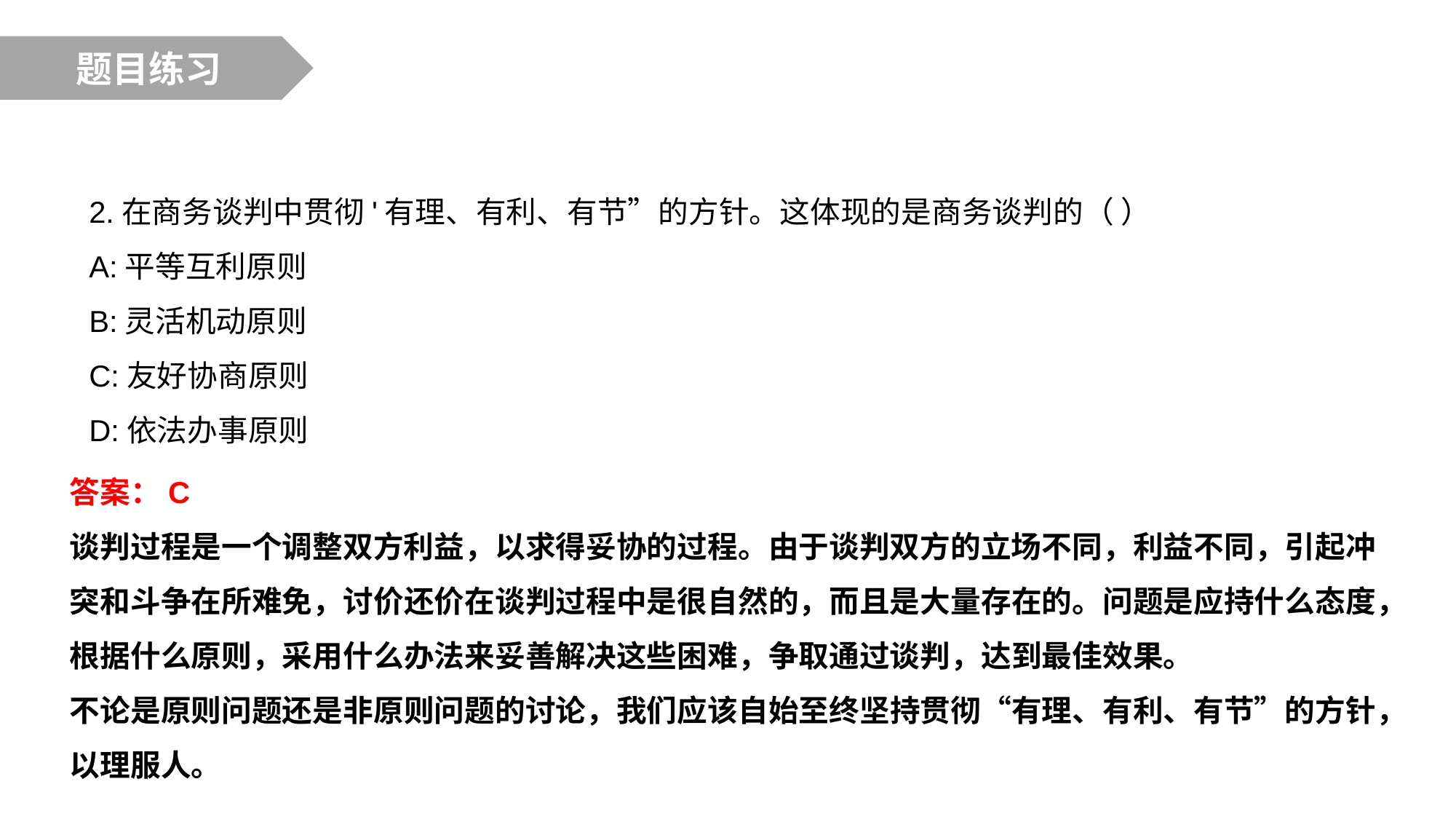

题目练习
2.在商务谈判中贯彻'有理、有利、有节”的方针。这体现的是商务谈判的（ ）
A:平等互利原则
B:灵活机动原则
C:友好协商原则
D:依法办事原则
答案：C
谈判过程是一个调整双方利益，以求得妥协的过程。由于谈判双方的立场不同，利益不同，引起冲突和斗争在所难免，讨价还价在谈判过程中是很自然的，而且是大量存在的。问题是应持什么态度，根据什么原则，采用什么办法来妥善解决这些困难，争取通过谈判，达到最佳效果。
不论是原则问题还是非原则问题的讨论，我们应该自始至终坚持贯彻“有理、有利、有节”的方针，以理服人。